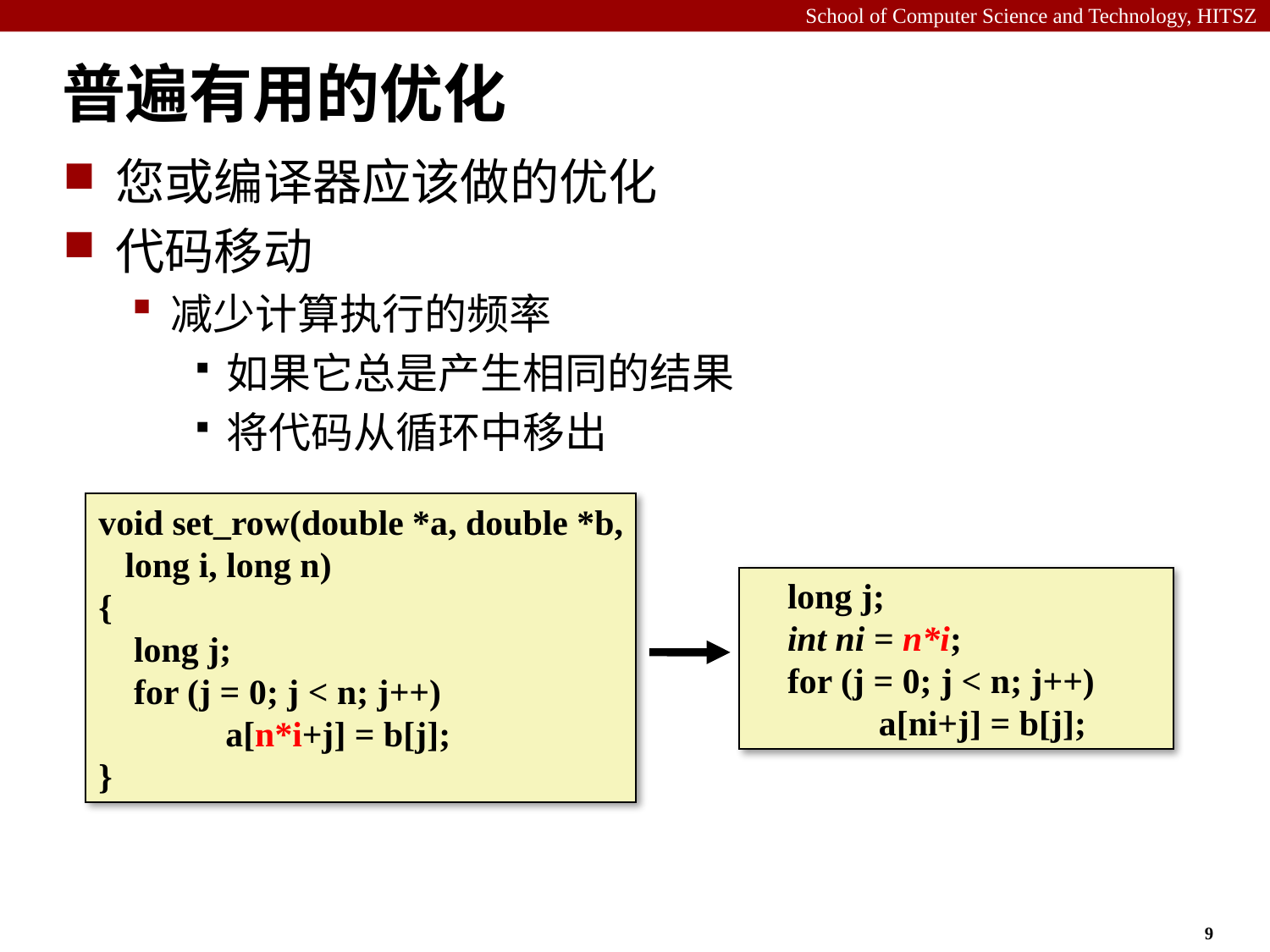

# 普遍有用的优化
您或编译器应该做的优化
代码移动
减少计算执行的频率
如果它总是产生相同的结果
将代码从循环中移出
void set_row(double *a, double *b,
   long i, long n)
{
    long j;
    for (j = 0; j < n; j++)
	a[n*i+j] = b[j];
}
    long j;
    int ni = n*i;
    for (j = 0; j < n; j++)
	a[ni+j] = b[j];